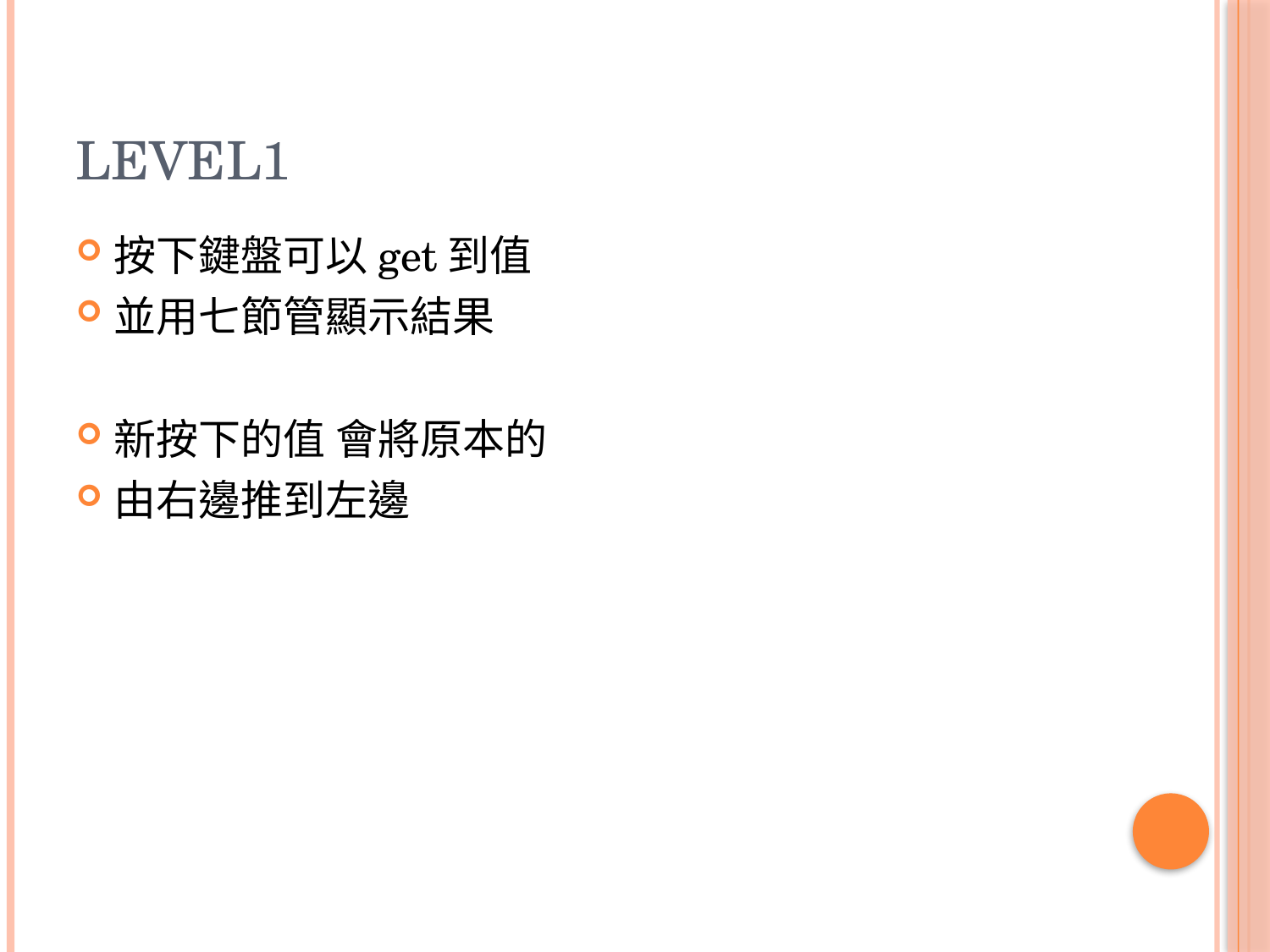

# LEVEL1
按下鍵盤可以get到值
並用七節管顯示結果

新按下的值 會將原本的
由右邊推到左邊